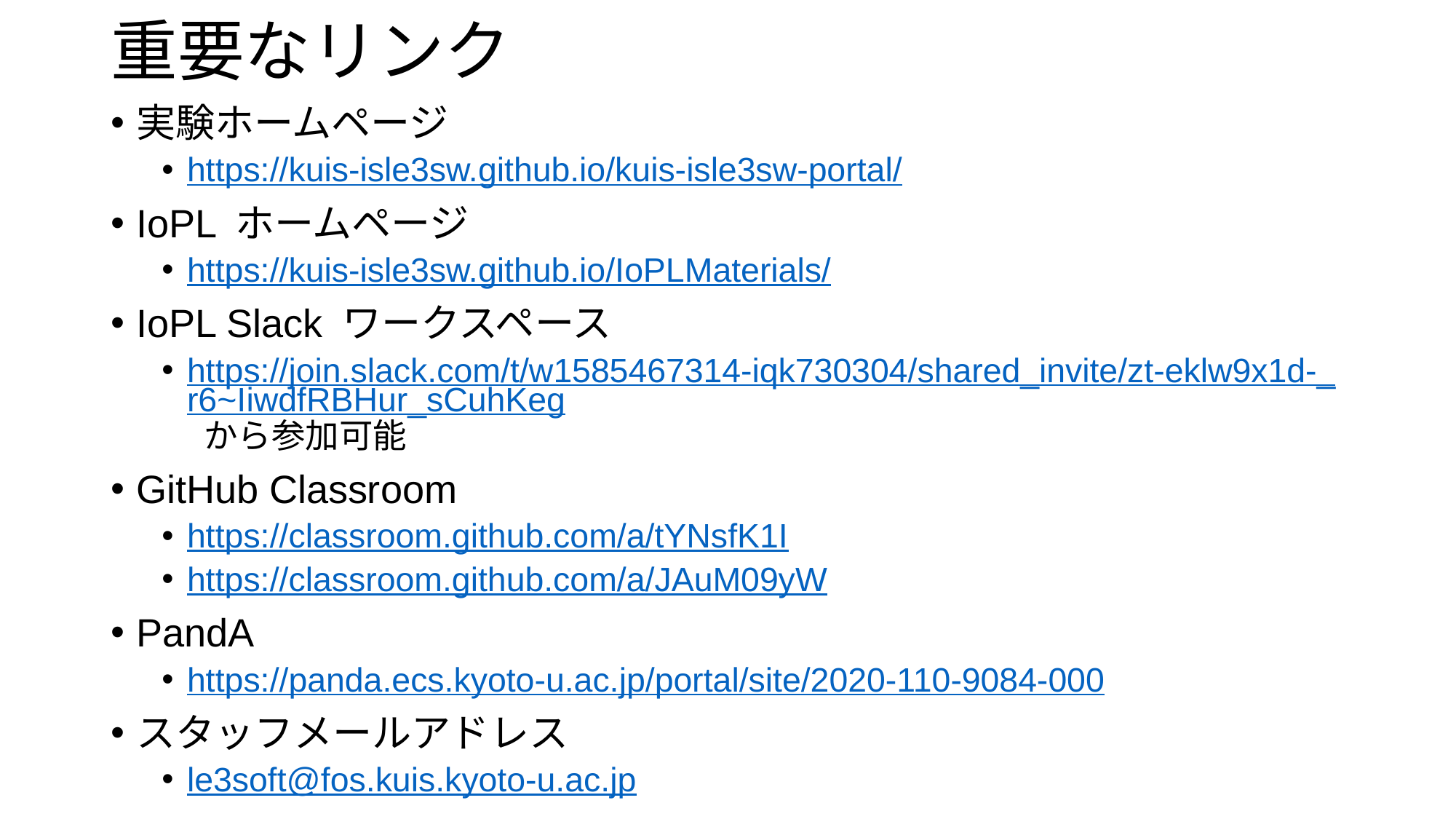

# 重要なリンク
実験ホームページ
https://kuis-isle3sw.github.io/kuis-isle3sw-portal/
IoPL ホームページ
https://kuis-isle3sw.github.io/IoPLMaterials/
IoPL Slack ワークスペース
https://join.slack.com/t/w1585467314-iqk730304/shared_invite/zt-eklw9x1d-_r6~IiwdfRBHur_sCuhKeg から参加可能
GitHub Classroom
https://classroom.github.com/a/tYNsfK1I
https://classroom.github.com/a/JAuM09yW
PandA
https://panda.ecs.kyoto-u.ac.jp/portal/site/2020-110-9084-000
スタッフメールアドレス
le3soft@fos.kuis.kyoto-u.ac.jp